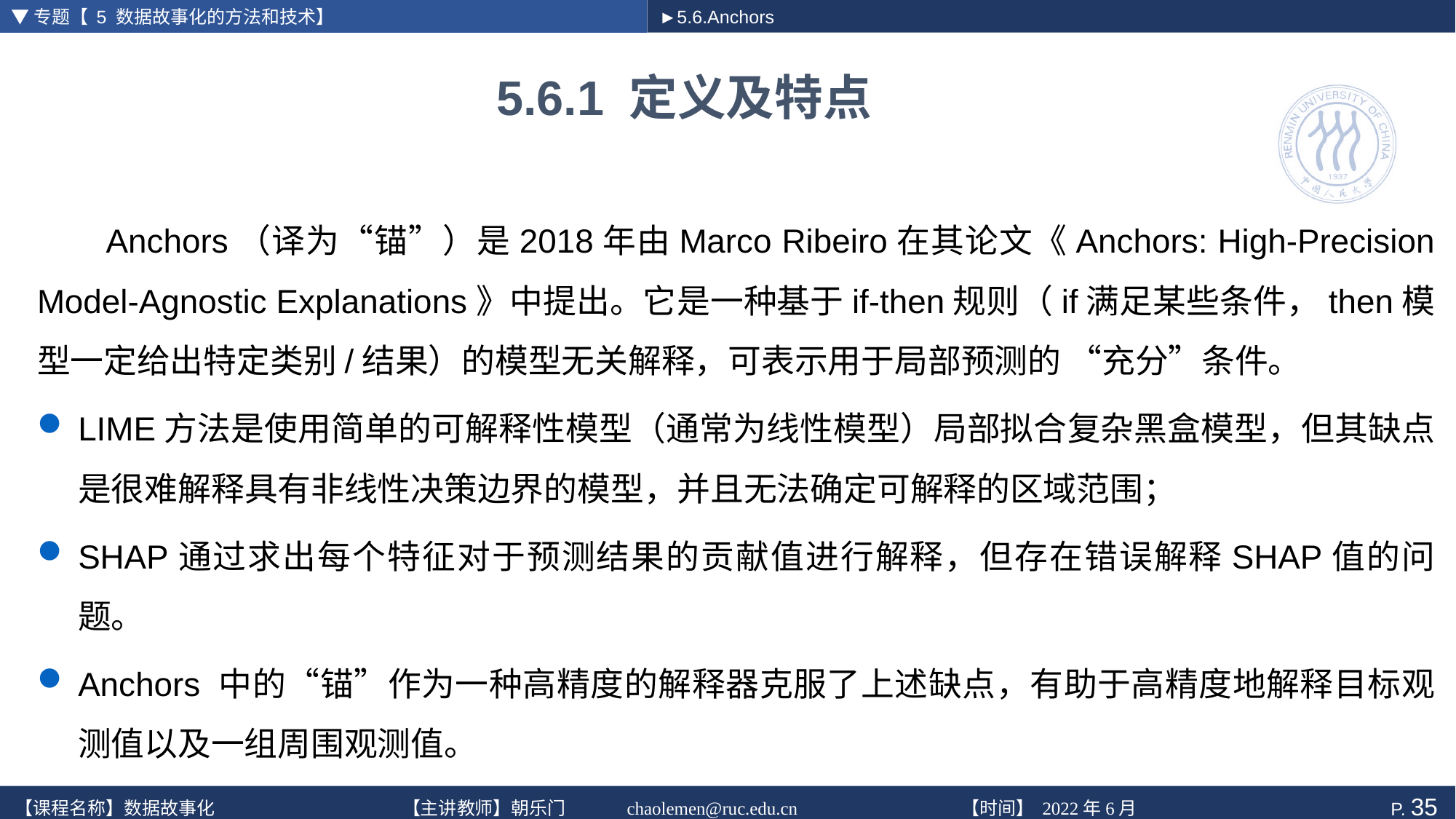

▼专题【 5 数据故事化的方法和技术】
►5.6.Anchors
# 5.6.1 定义及特点
Anchors（译为“锚”）是2018年由Marco Ribeiro在其论文《Anchors: High-Precision Model-Agnostic Explanations》中提出。它是一种基于if-then规则（if满足某些条件，then模型一定给出特定类别/结果）的模型无关解释，可表示用于局部预测的 “充分”条件。
LIME方法是使用简单的可解释性模型（通常为线性模型）局部拟合复杂黑盒模型，但其缺点是很难解释具有非线性决策边界的模型，并且无法确定可解释的区域范围；
SHAP通过求出每个特征对于预测结果的贡献值进行解释，但存在错误解释SHAP值的问题。
Anchors 中的“锚”作为一种高精度的解释器克服了上述缺点，有助于高精度地解释目标观测值以及一组周围观测值。